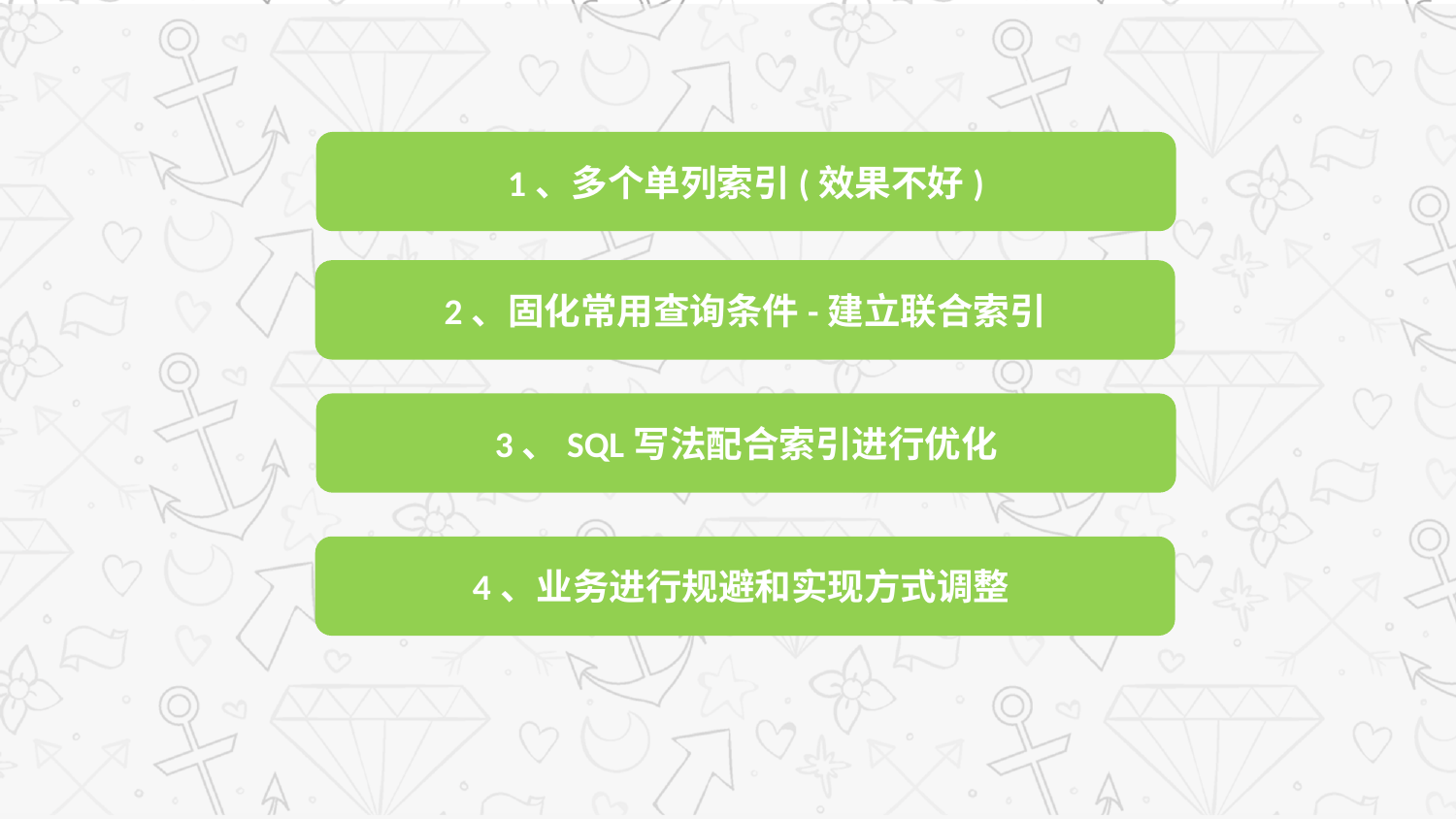

1、多个单列索引(效果不好)
2、固化常用查询条件-建立联合索引
3、SQL写法配合索引进行优化
4、业务进行规避和实现方式调整